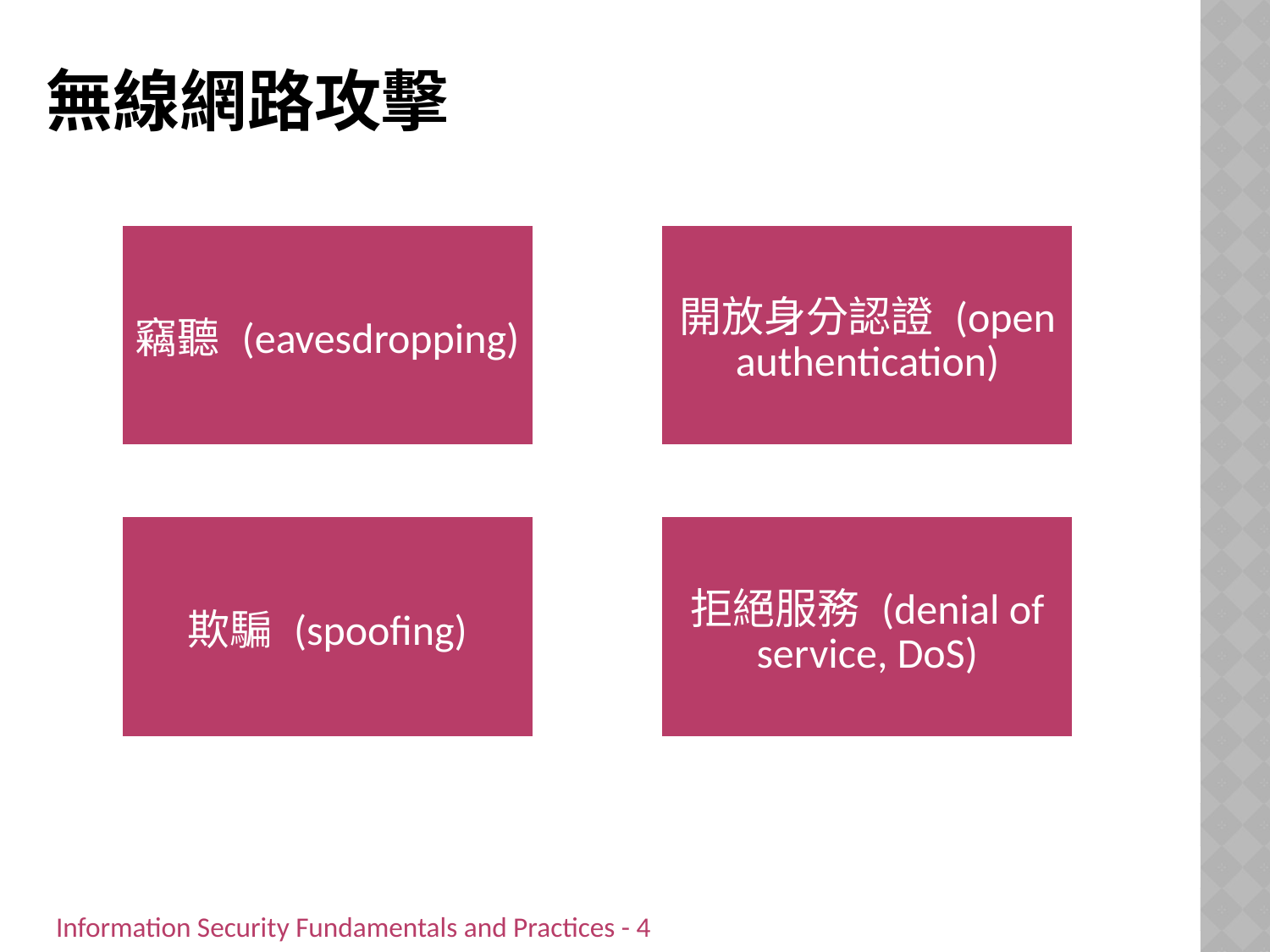

# 無線網路攻擊
竊聽 (eavesdropping)
開放身分認證 (open authentication)
欺騙 (spoofing)
拒絕服務 (denial of service, DoS)